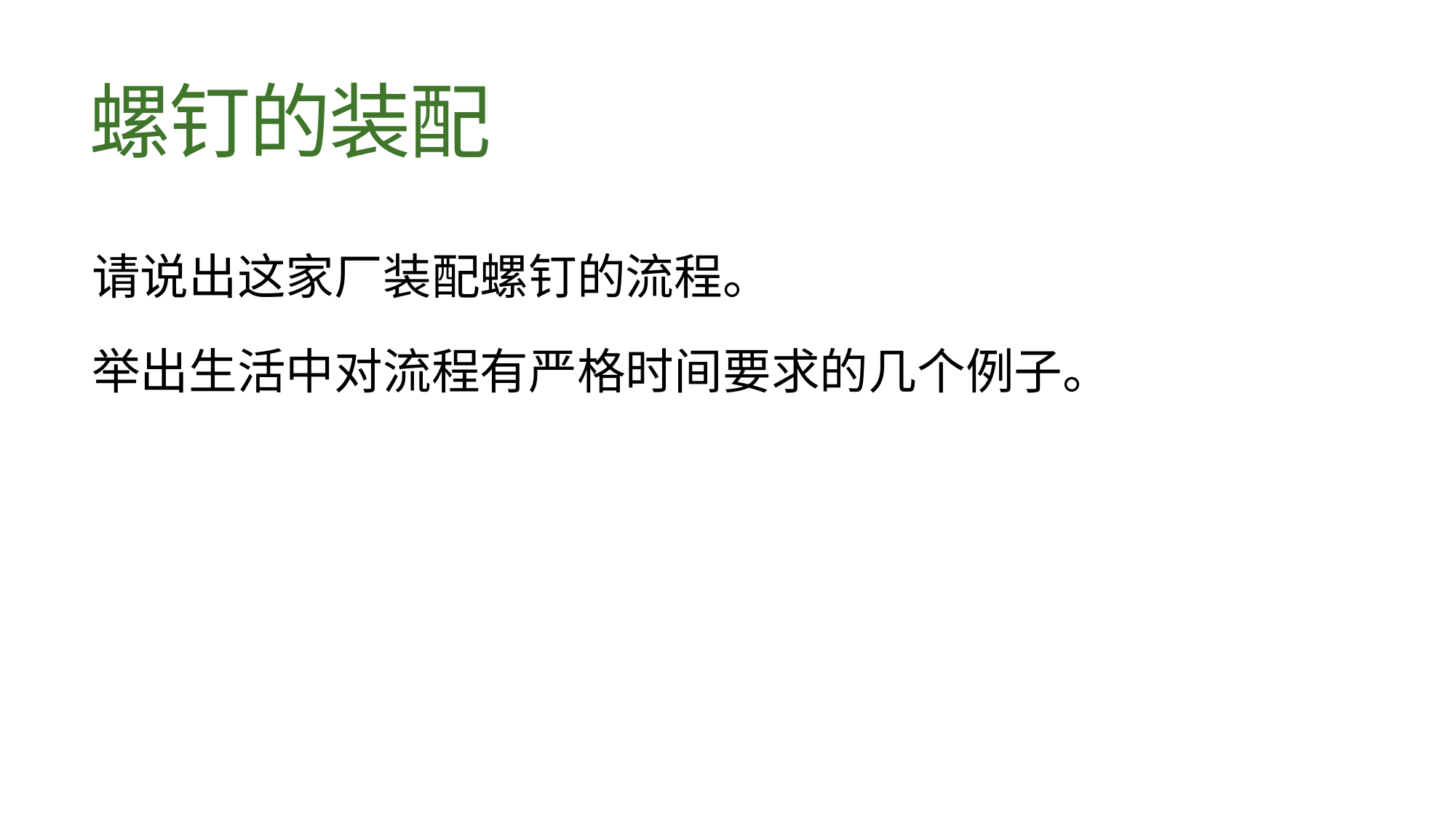

# 螺钉的装配
请说出这家厂装配螺钉的流程。
举出生活中对流程有严格时间要求的几个例子。